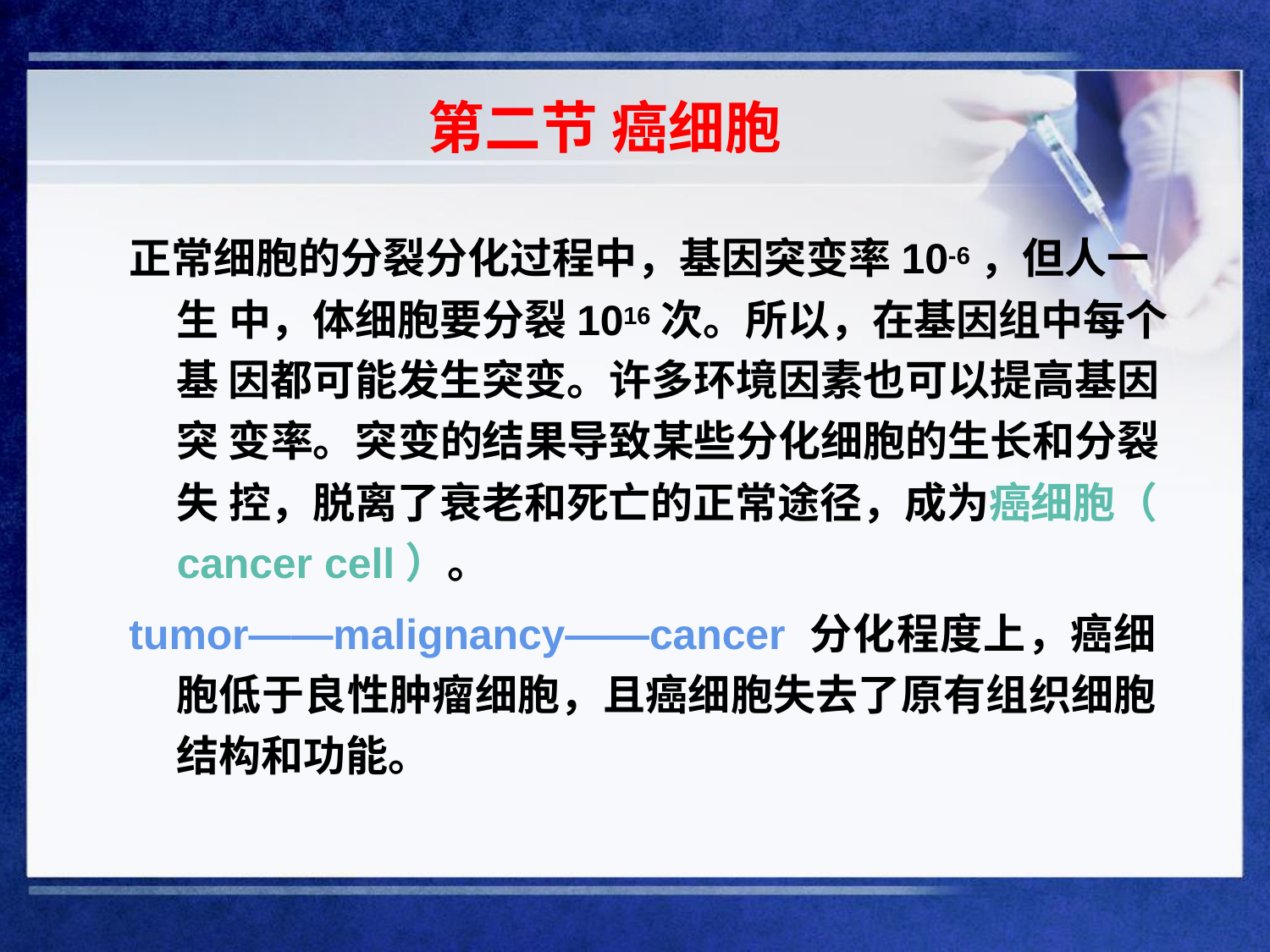

# 第二节 癌细胞
正常细胞的分裂分化过程中，基因突变率10-6，但人一生 中，体细胞要分裂1016次。所以，在基因组中每个基 因都可能发生突变。许多环境因素也可以提高基因突 变率。突变的结果导致某些分化细胞的生长和分裂失 控，脱离了衰老和死亡的正常途径，成为癌细胞（  cancer cell）。
tumor——malignancy——cancer 分化程度上，癌细 胞低于良性肿瘤细胞，且癌细胞失去了原有组织细胞 结构和功能。